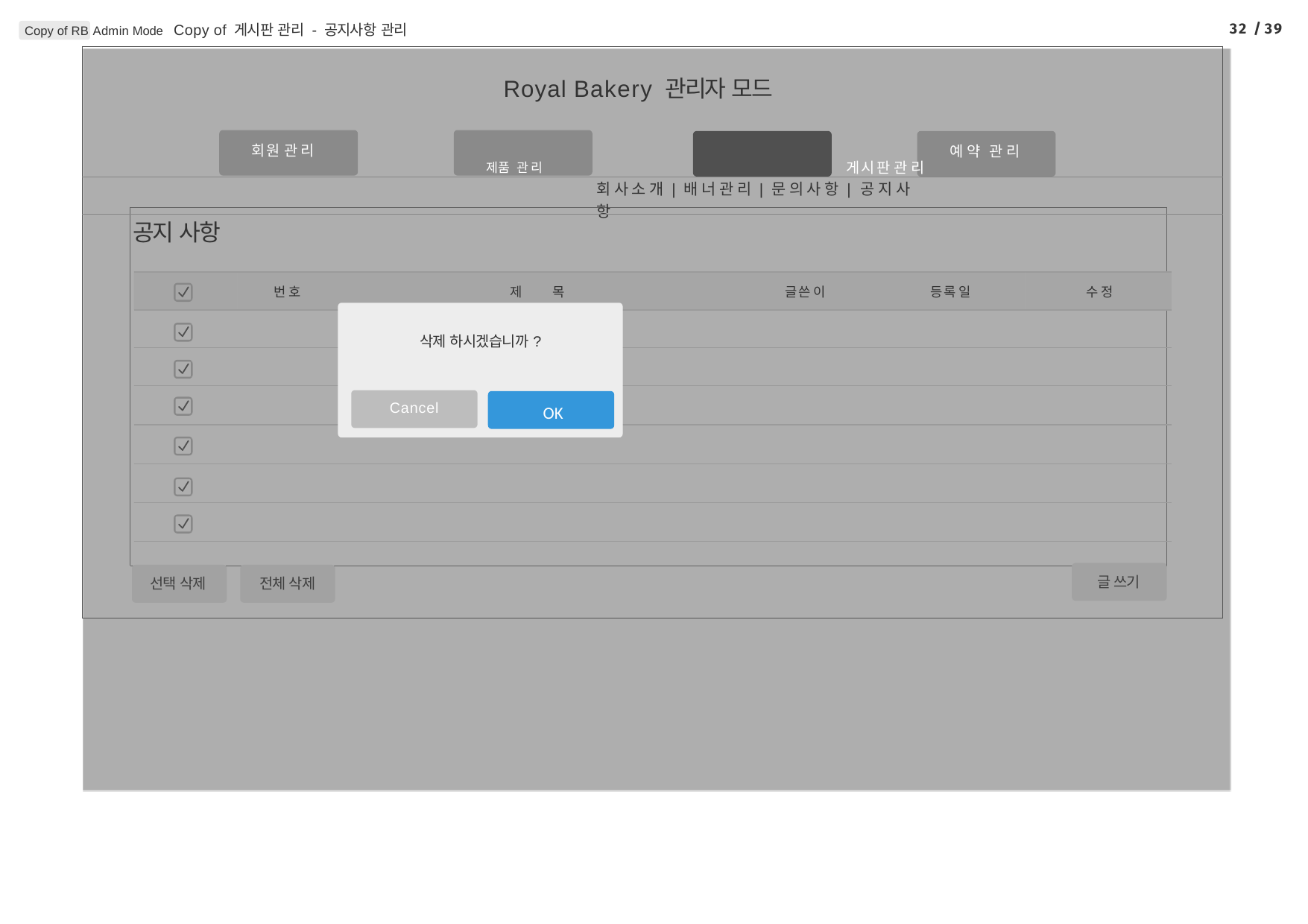

32 / 39
Copy of RB Admin Mode   Copy of 게시판 관리 - 공지사항 관리

| 회 원 관 리 |  | Royal Bakery 관리자 모드 제 품 관 리 게 시 판 관 리 |  |  |  | 예 약 | 관 리 |
| --- | --- | --- | --- | --- | --- | --- | --- |
|  |  |  |  |  | 회 사 소 개 | 배 너 관 리 | 문 의 사 항 | 공 지 사 항 |  |  |
| 공지 사항 |  |  |  |  |  |  |  |
|  | 번 호 |  | 제 | 목 | 글 쓴 이 | 등 록 일 | 수 정 |
|  |  |  |  |  |  |  |  |
|  |  | 삭제 하시겠습니까? |  |  |  |  |  |
|  |  |  |  |  |  |  |  |
|  |  | Cancel |  |  |  |  |  |
| 선택 삭제 | 전체 삭제 |  |  |  |  |  | 글 쓰기 |

OK